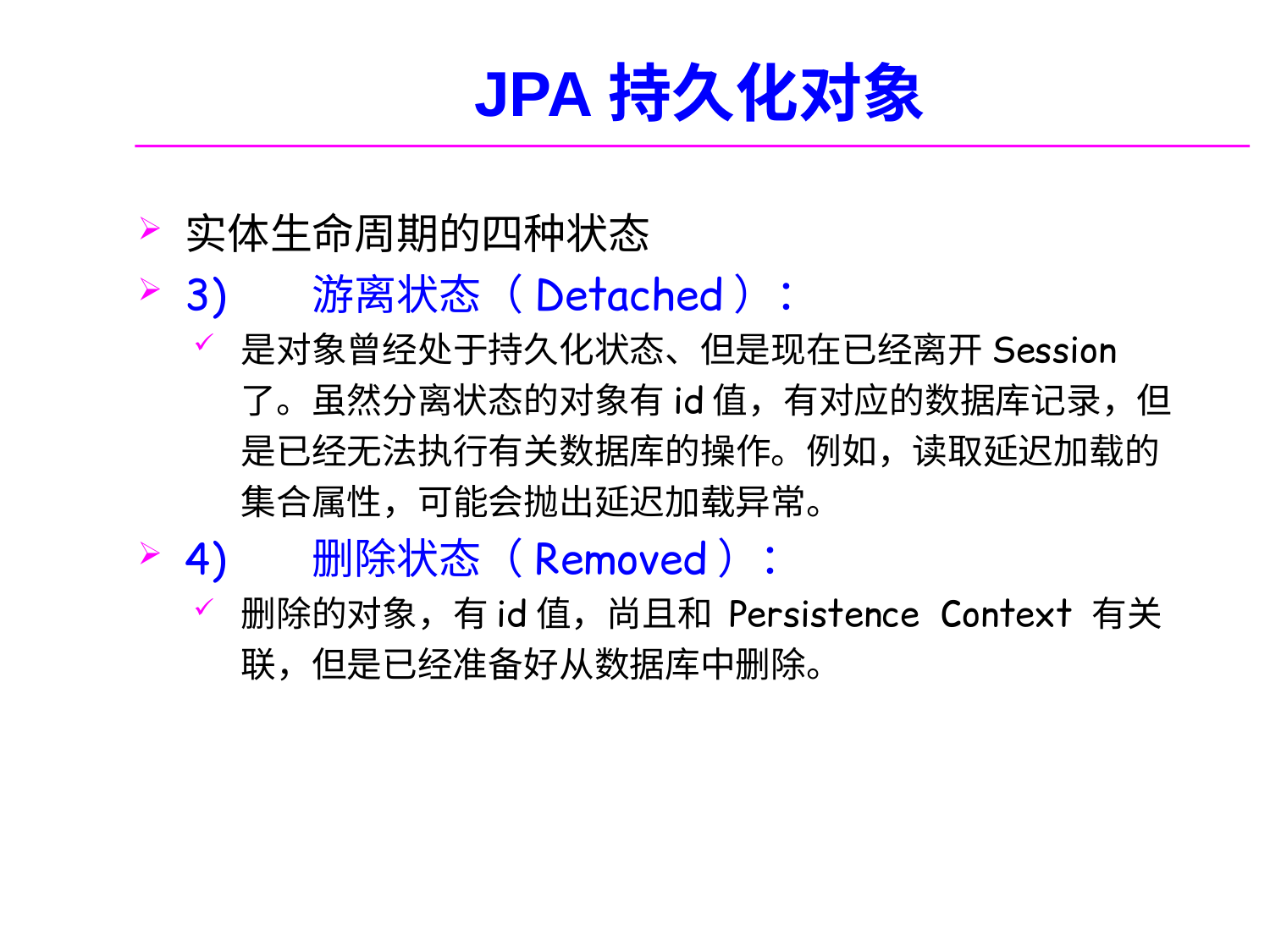

# JPA持久化对象
实体生命周期的四种状态
3)	游离状态（Detached）：
是对象曾经处于持久化状态、但是现在已经离开Session了。虽然分离状态的对象有id值，有对应的数据库记录，但是已经无法执行有关数据库的操作。例如，读取延迟加载的集合属性，可能会抛出延迟加载异常。
4)	删除状态（Removed）：
删除的对象，有id值，尚且和 Persistence  Context 有关联，但是已经准备好从数据库中删除。

64